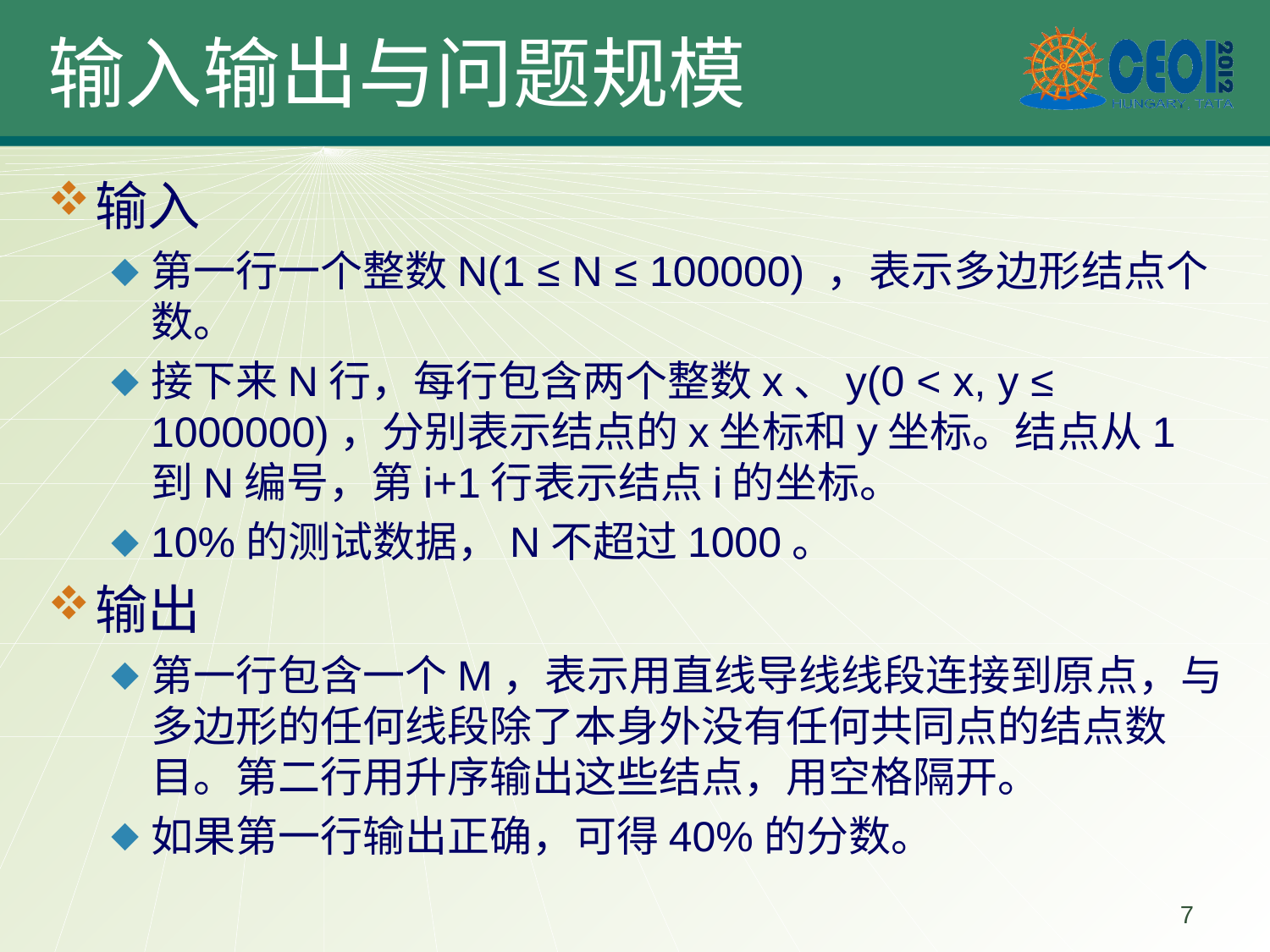

# 输入输出与问题规模
输入
第一行一个整数N(1 ≤ N ≤ 100000) ，表示多边形结点个数。
接下来N行，每行包含两个整数x、y(0 < x, y ≤ 1000000)，分别表示结点的x坐标和y坐标。结点从1到N编号，第i+1行表示结点i的坐标。
10%的测试数据，N不超过1000。
输出
第一行包含一个M，表示用直线导线线段连接到原点，与多边形的任何线段除了本身外没有任何共同点的结点数目。第二行用升序输出这些结点，用空格隔开。
如果第一行输出正确，可得40%的分数。
7